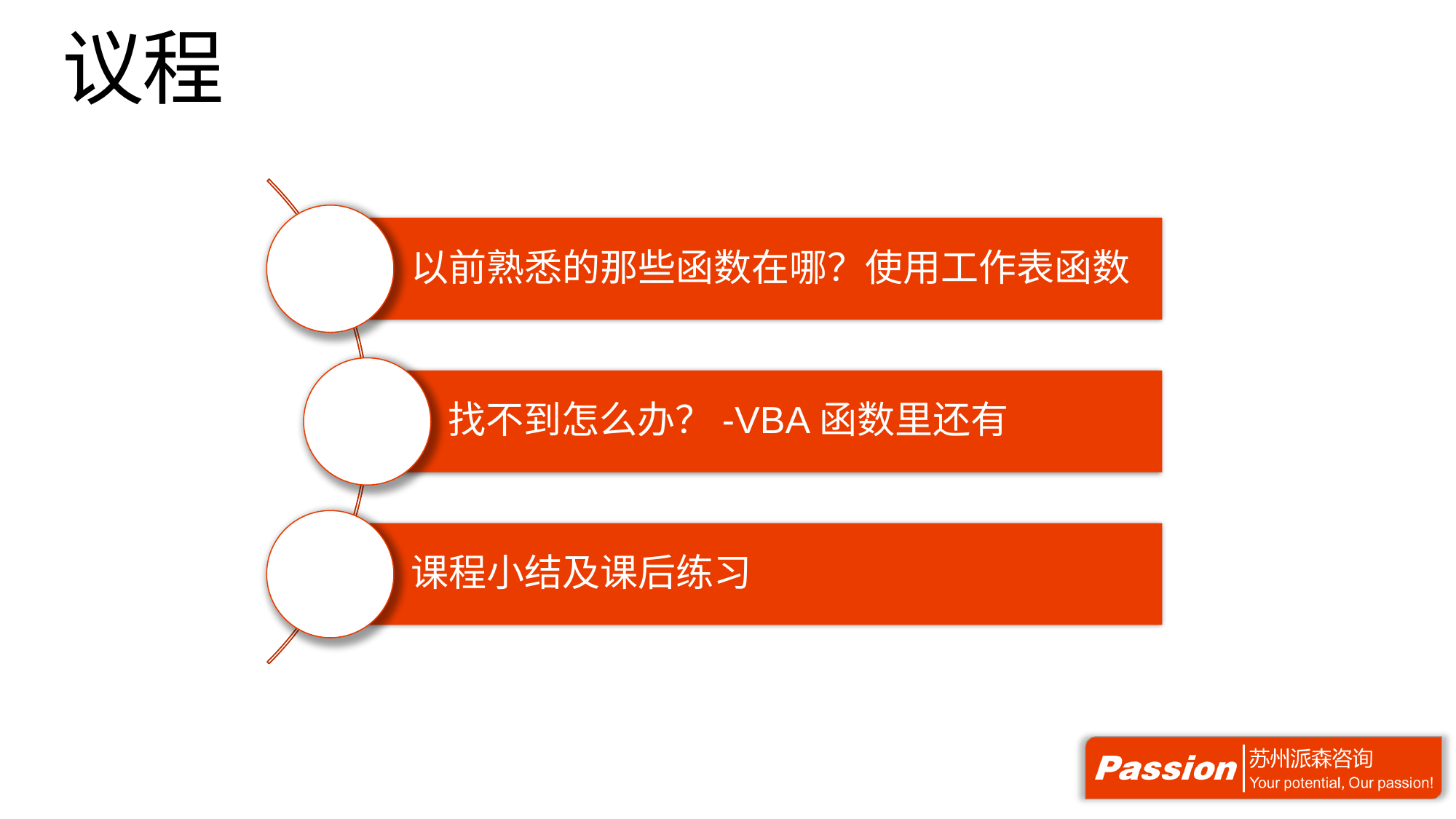

# 议程
以前熟悉的那些函数在哪？使用工作表函数
找不到怎么办？-VBA函数里还有
课程小结及课后练习